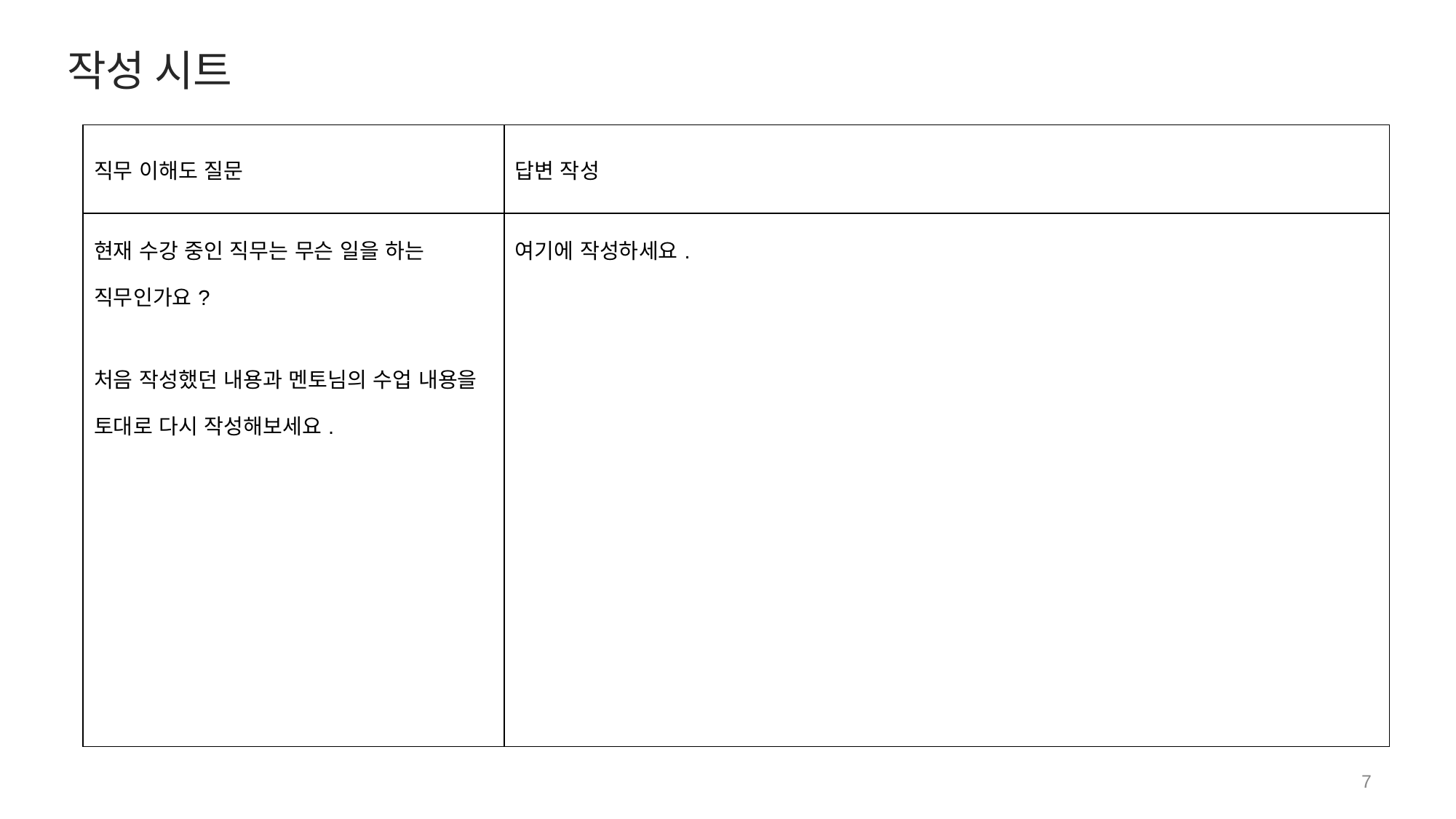

작성 시트
| 직무 이해도 질문 | 답변 작성 |
| --- | --- |
| 현재 수강 중인 직무는 무슨 일을 하는 직무인가요? 처음 작성했던 내용과 멘토님의 수업 내용을 토대로 다시 작성해보세요. | 여기에 작성하세요. |
7